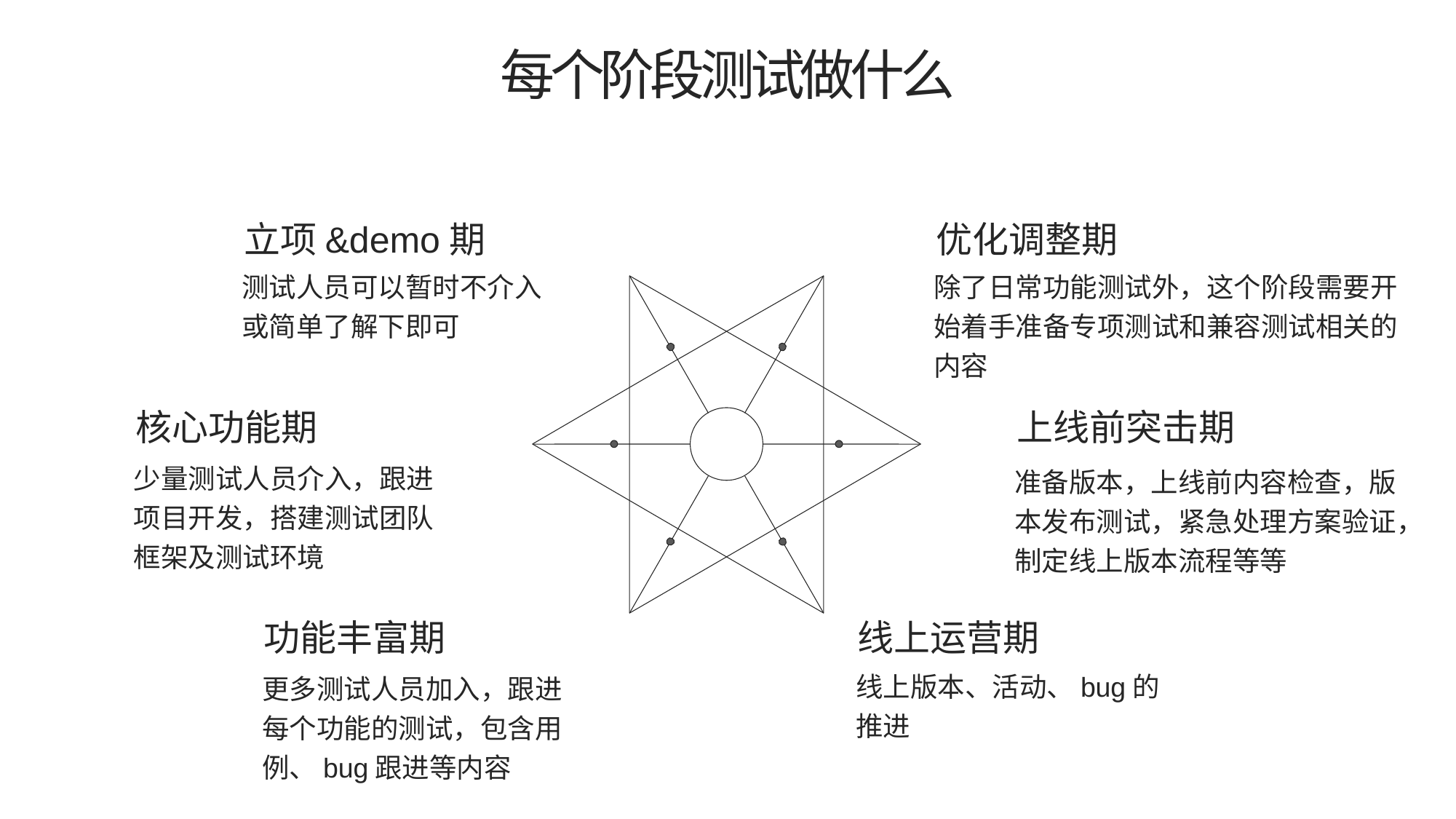

每个阶段测试做什么
e7d195523061f1c01ef2b70529884c179423570dbaad84926380ABC1F97BAEF0C8FC051856578EAB7874501A1FFE158C4981707381814BCC4D9A8E3554438DEE4FBCF5A5B4D2A8B0989AB57E8BAC65EBD40E762BED6E0A5C12A373A5BA032F5002D6502D1359B045FB2DF5CCC204EFCC4A84BF556E1EA5D8F1912FFA1224971540DD5966472C9754
立项&demo期
测试人员可以暂时不介入或简单了解下即可
优化调整期
除了日常功能测试外，这个阶段需要开始着手准备专项测试和兼容测试相关的内容

核心功能期
少量测试人员介入，跟进项目开发，搭建测试团队框架及测试环境
上线前突击期
准备版本，上线前内容检查，版本发布测试，紧急处理方案验证，制定线上版本流程等等
功能丰富期
更多测试人员加入，跟进每个功能的测试，包含用例、bug跟进等内容
线上运营期
线上版本、活动、bug的推进